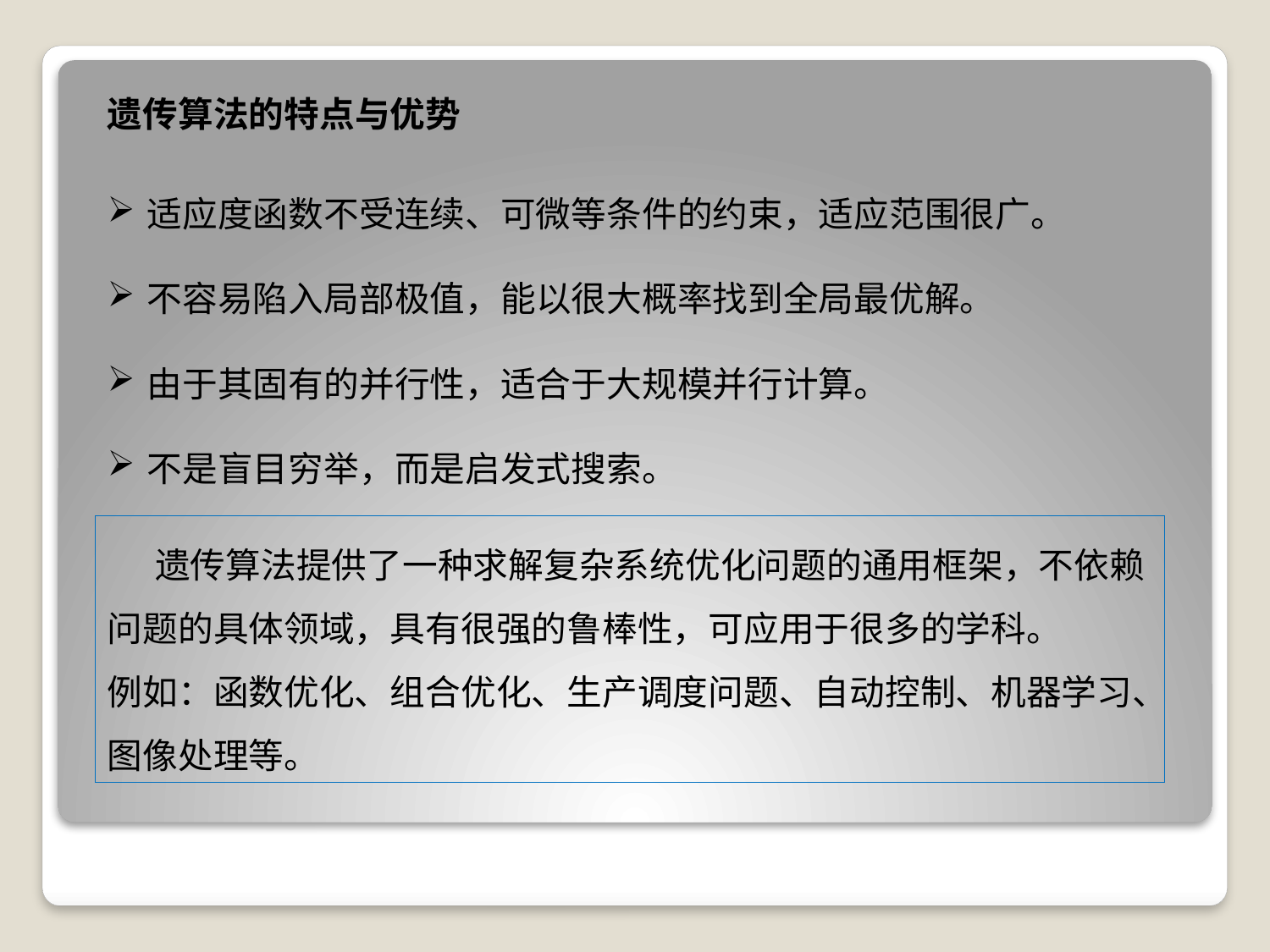

遗传算法的特点与优势
适应度函数不受连续、可微等条件的约束，适应范围很广。

不容易陷入局部极值，能以很大概率找到全局最优解。

由于其固有的并行性，适合于大规模并行计算。

不是盲目穷举，而是启发式搜索。
     遗传算法提供了一种求解复杂系统优化问题的通用框架，不依赖问题的具体领域，具有很强的鲁棒性，可应用于很多的学科。
例如：函数优化、组合优化、生产调度问题、自动控制、机器学习、图像处理等。